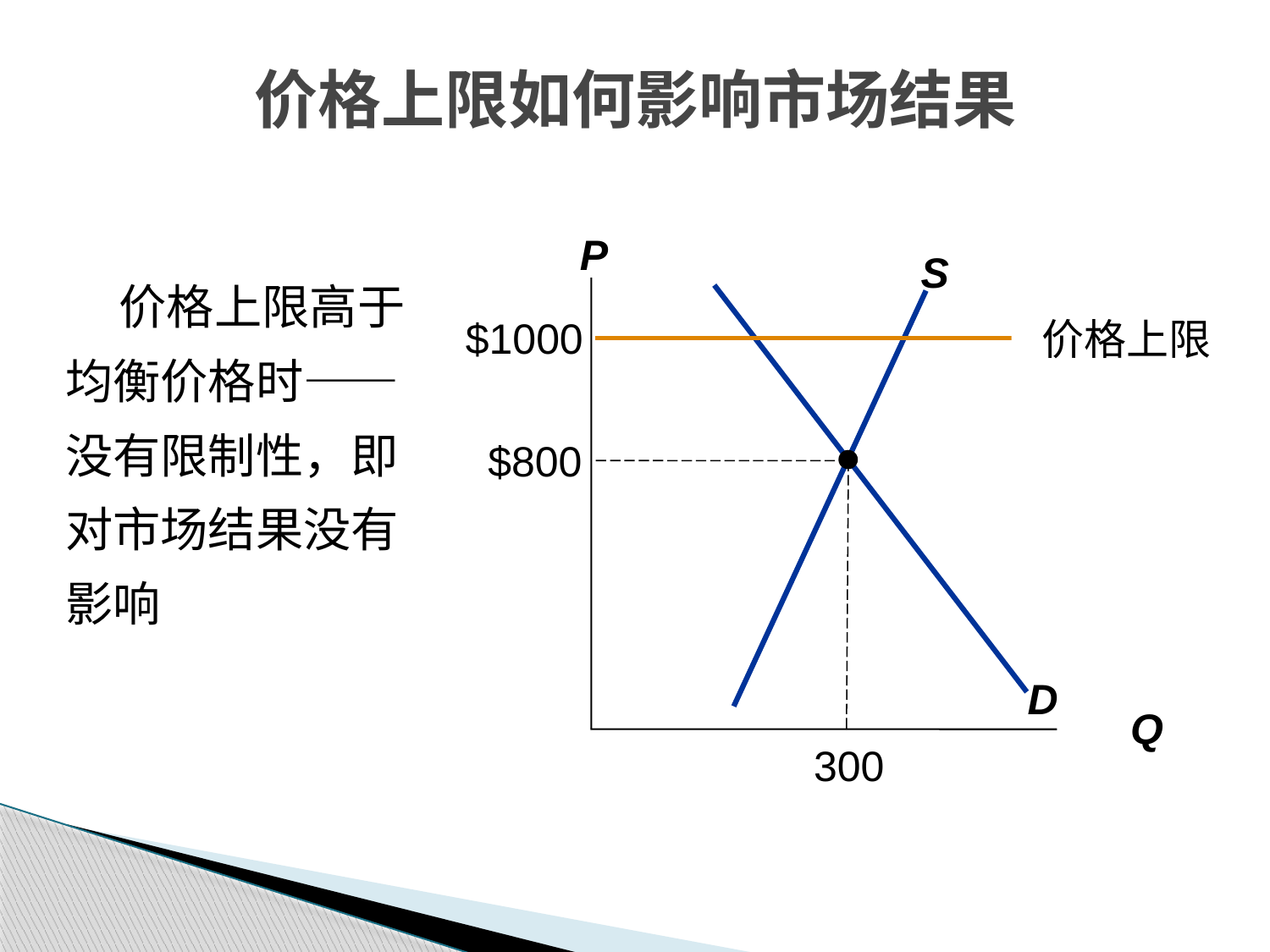

价格上限如何影响市场结果
P

Q
S

    价格上限高于均衡价格时——没有限制性，即对市场结果没有影响

D
价格上限
$1000

$800

300